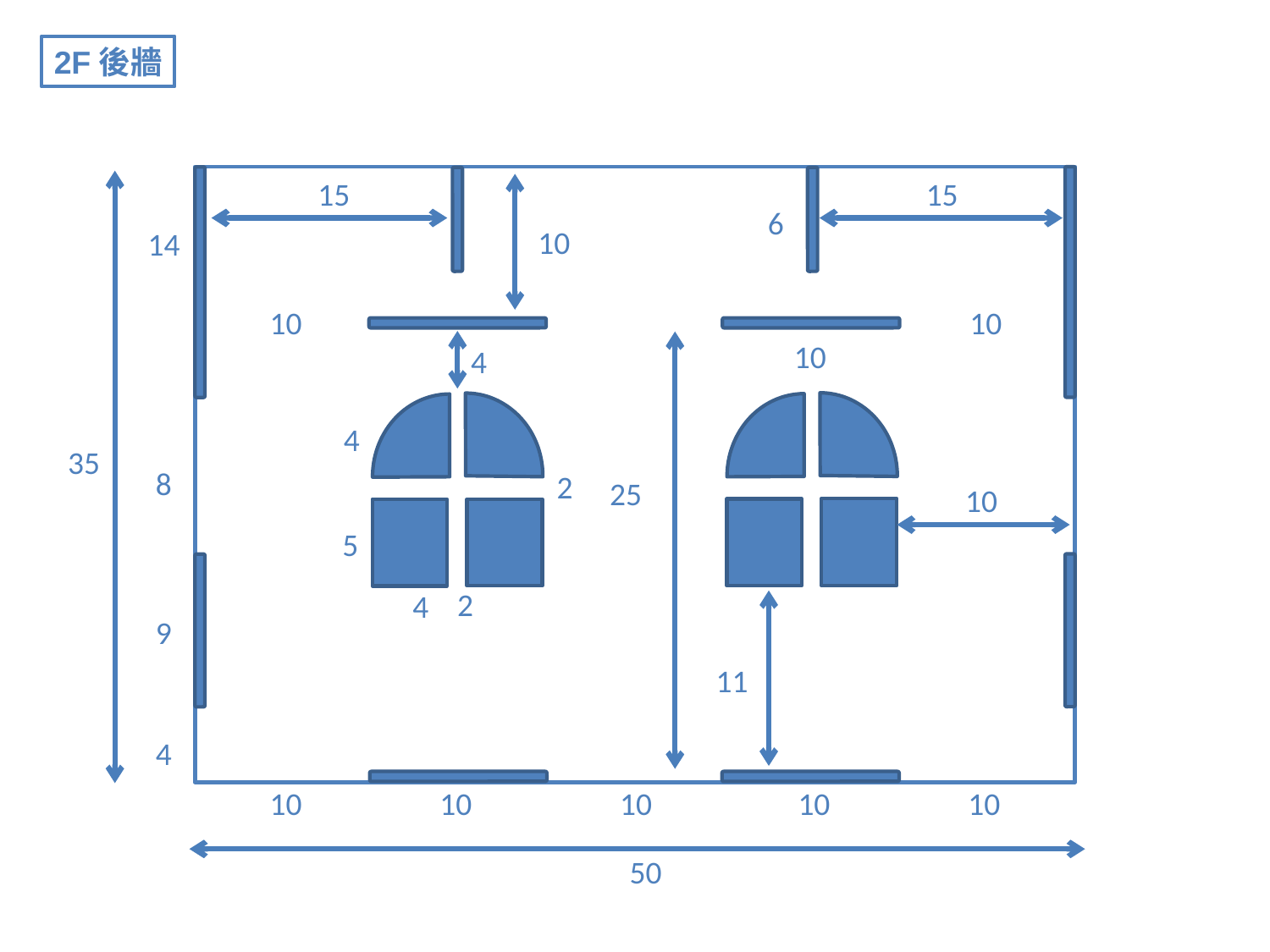

2F後牆

15
15
6

10
14

10
10

10
4

4
2
5
2
4
35
8
25
10
9

11
4

10
10
10
10
10
50